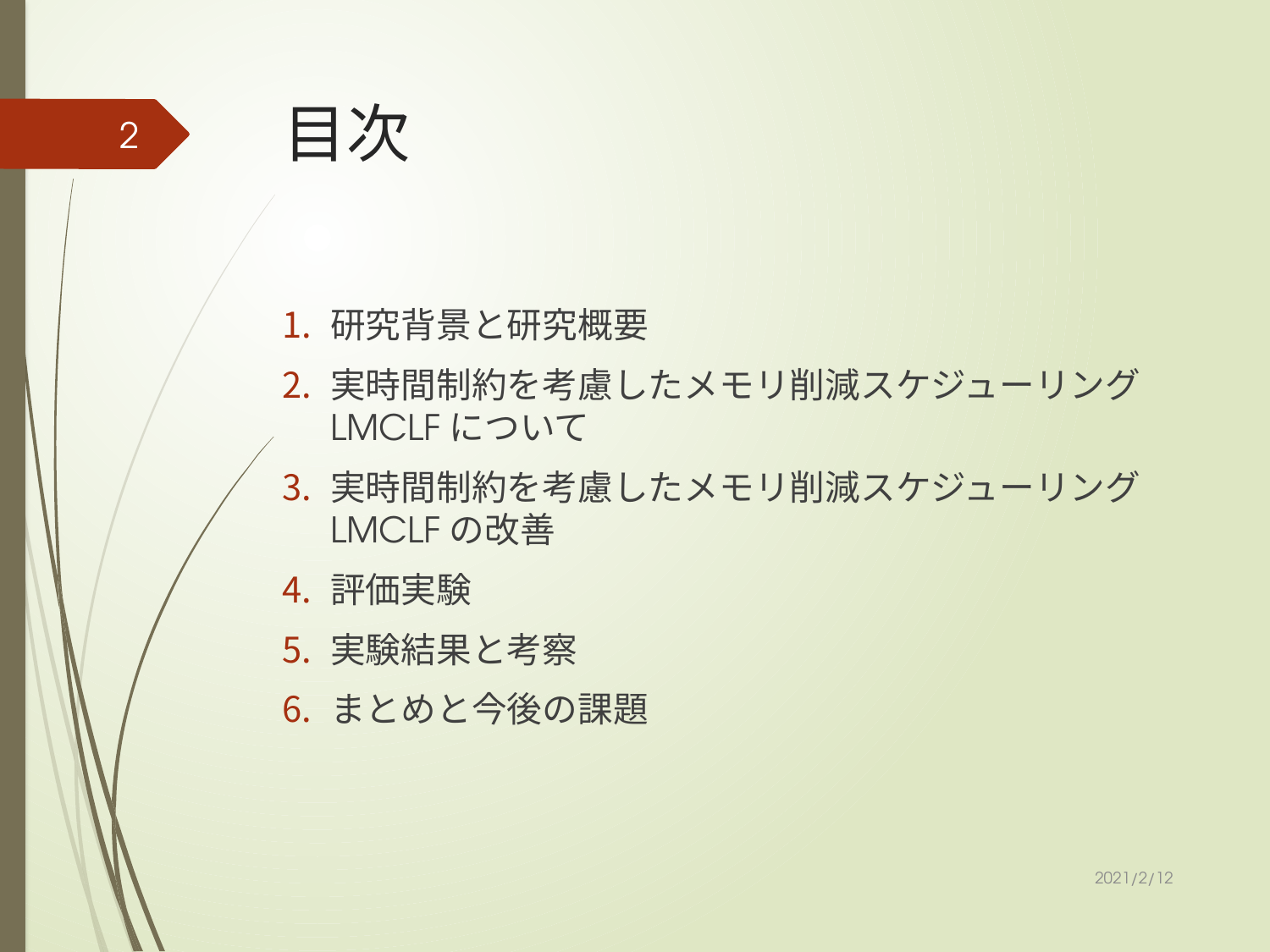

# 目次
2
研究背景と研究概要
実時間制約を考慮したメモリ削減スケジューリングLMCLFについて
実時間制約を考慮したメモリ削減スケジューリングLMCLFの改善
評価実験
実験結果と考察
まとめと今後の課題
2021/2/12